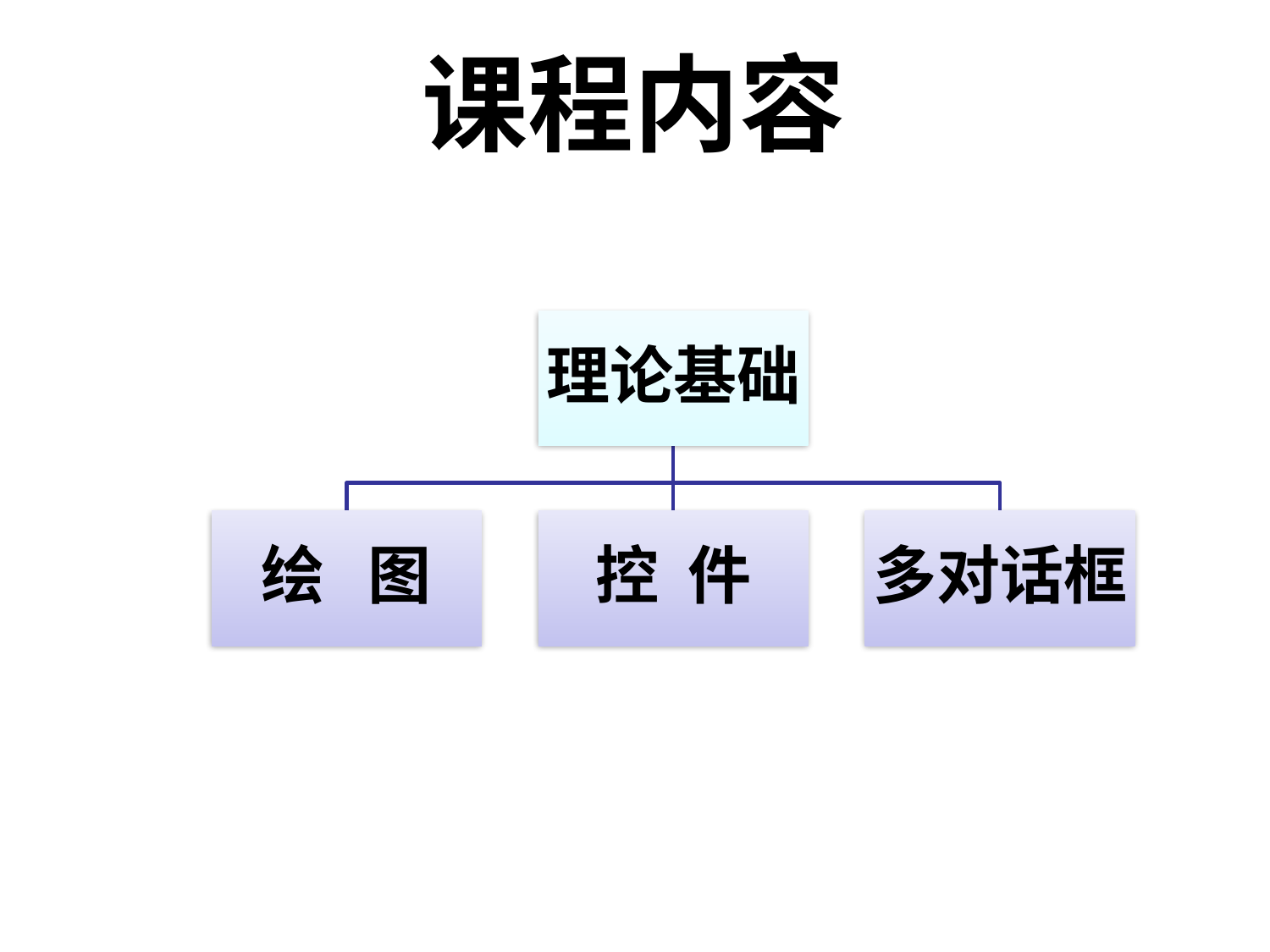

课程内容
理论基础
绘   图
控  件
多对话框